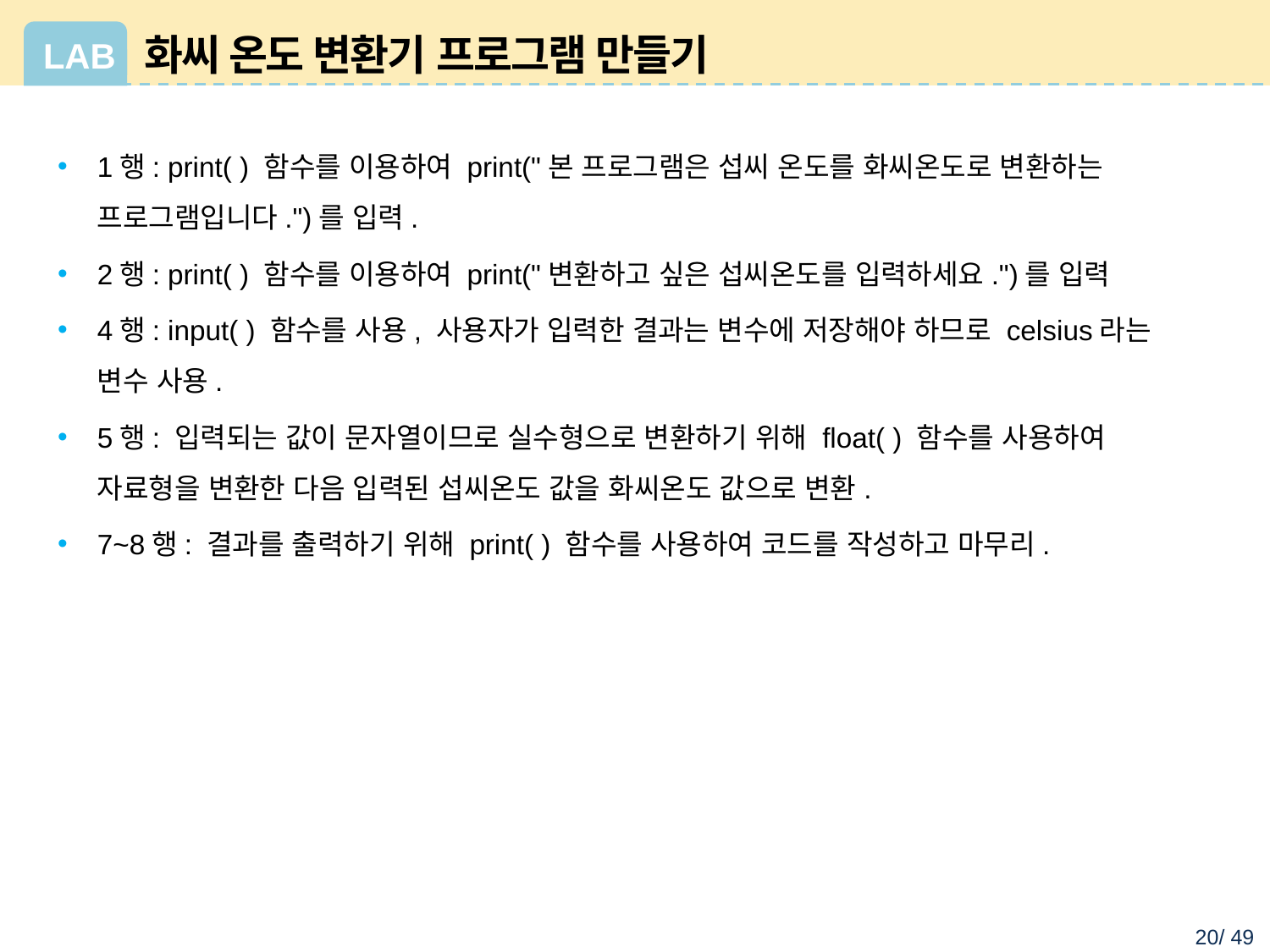

# 화씨 온도 변환기 프로그램 만들기
1행: print( ) 함수를 이용하여 print("본 프로그램은 섭씨 온도를 화씨온도로 변환하는 프로그램입니다.")를 입력.
2행: print( ) 함수를 이용하여 print("변환하고 싶은 섭씨온도를 입력하세요.")를 입력
4행: input( ) 함수를 사용, 사용자가 입력한 결과는 변수에 저장해야 하므로 celsius라는 변수 사용.
5행: 입력되는 값이 문자열이므로 실수형으로 변환하기 위해 float( ) 함수를 사용하여 자료형을 변환한 다음 입력된 섭씨온도 값을 화씨온도 값으로 변환.
7~8행: 결과를 출력하기 위해 print( ) 함수를 사용하여 코드를 작성하고 마무리.